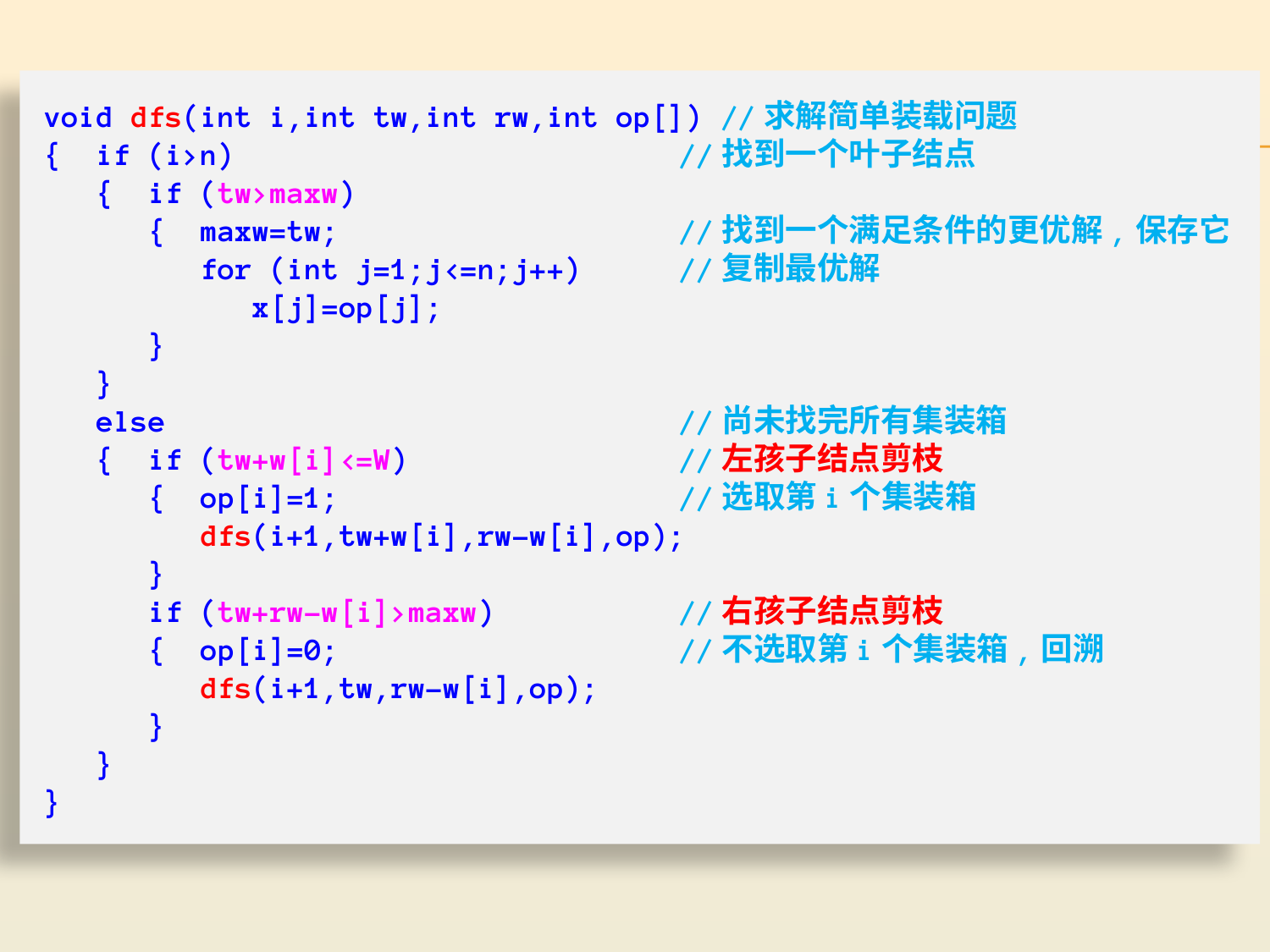

void dfs(int i,int tw,int rw,int op[]) //求解简单装载问题
{  if (i>n)				//找到一个叶子结点
   {  if (tw>maxw)
      {  maxw=tw;			//找到一个满足条件的更优解,保存它
         for (int j=1;j<=n;j++)	//复制最优解
            x[j]=op[j];
      }
   }
   else					//尚未找完所有集装箱
   {  if (tw+w[i]<=W)			//左孩子结点剪枝
      {  op[i]=1;			//选取第i个集装箱
         dfs(i+1,tw+w[i],rw-w[i],op);
      }
      if (tw+rw-w[i]>maxw)		//右孩子结点剪枝
      {  op[i]=0;			//不选取第i个集装箱,回溯
         dfs(i+1,tw,rw-w[i],op);
      }
   }
}